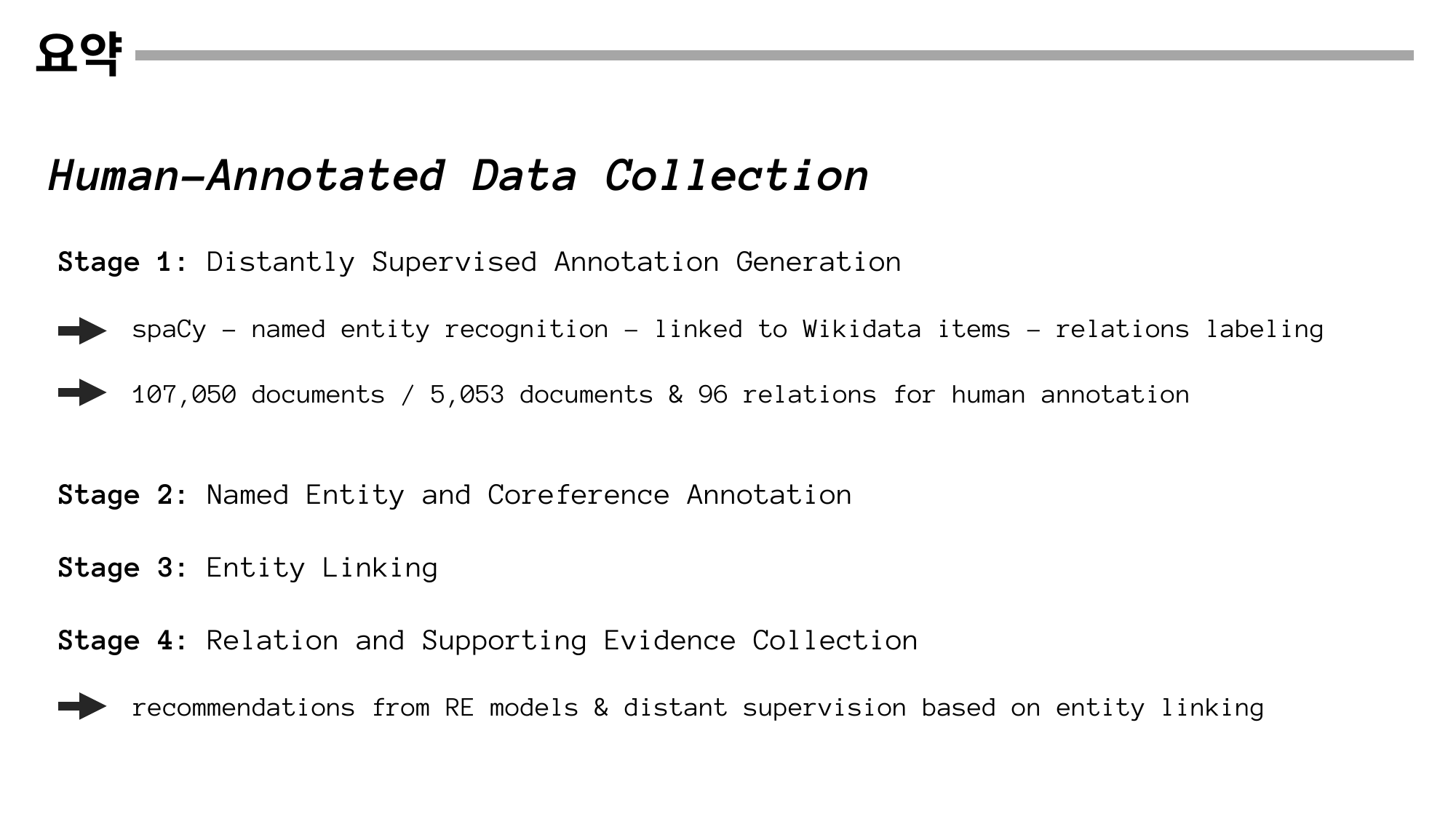

# 요약
Human-Annotated Data Collection
Stage 1: Distantly Supervised Annotation Generation

     spaCy - named entity recognition – linked to Wikidata items – relations labeling

     107,050 documents / 5,053 documents & 96 relations for human annotation

Stage 2: Named Entity and Coreference Annotation

Stage 3: Entity Linking
Stage 4: Relation and Supporting Evidence Collection

     recommendations from RE models & distant supervision based on entity linking